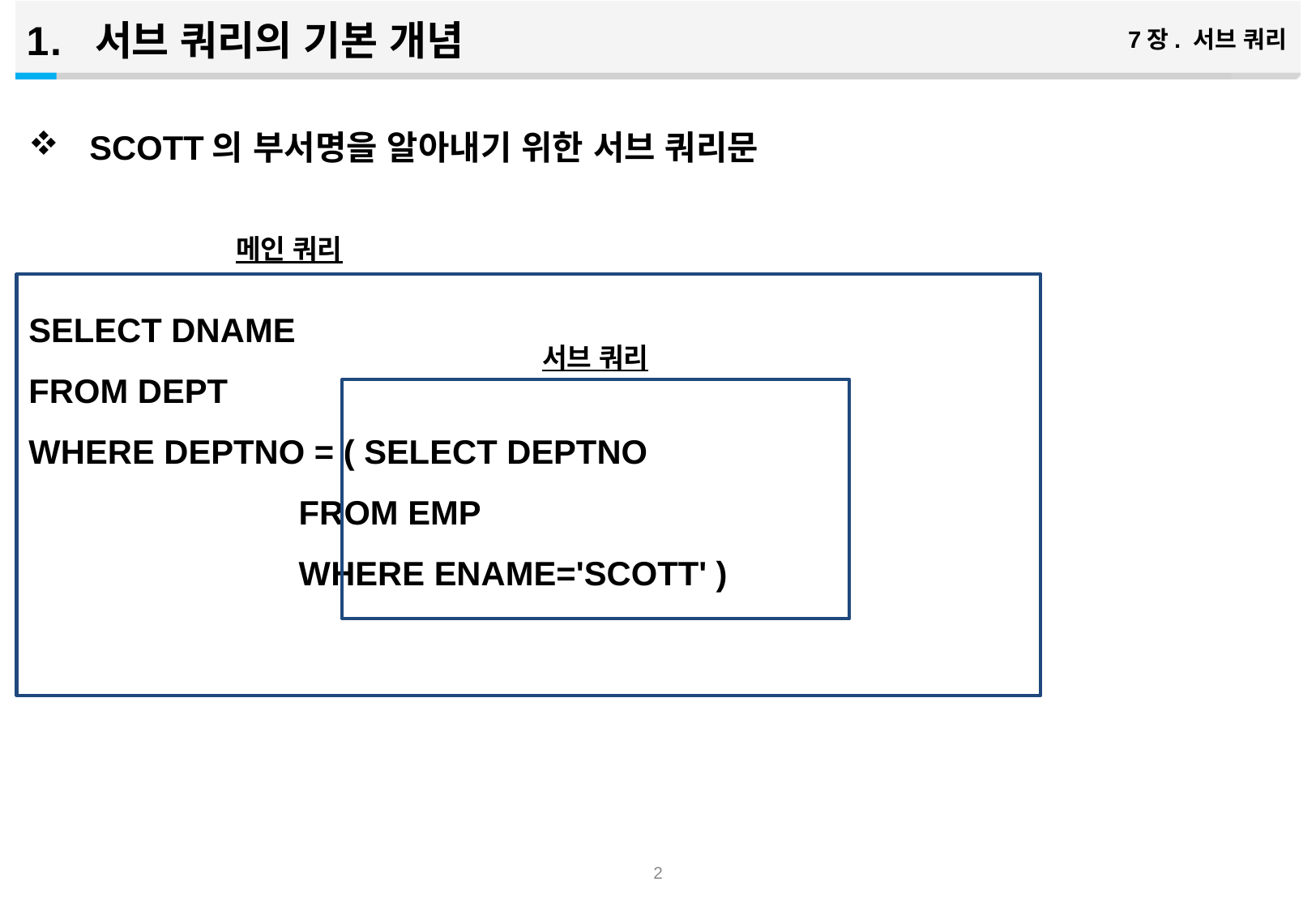

서브 쿼리의 기본 개념
7장. 서브 쿼리
SCOTT의 부서명을 알아내기 위한 서브 쿼리문

SELECT DNAME
FROM DEPT
WHERE DEPTNO = ( SELECT DEPTNO
                             FROM EMP
                             WHERE ENAME='SCOTT' )

메인 쿼리

서브 쿼리

2